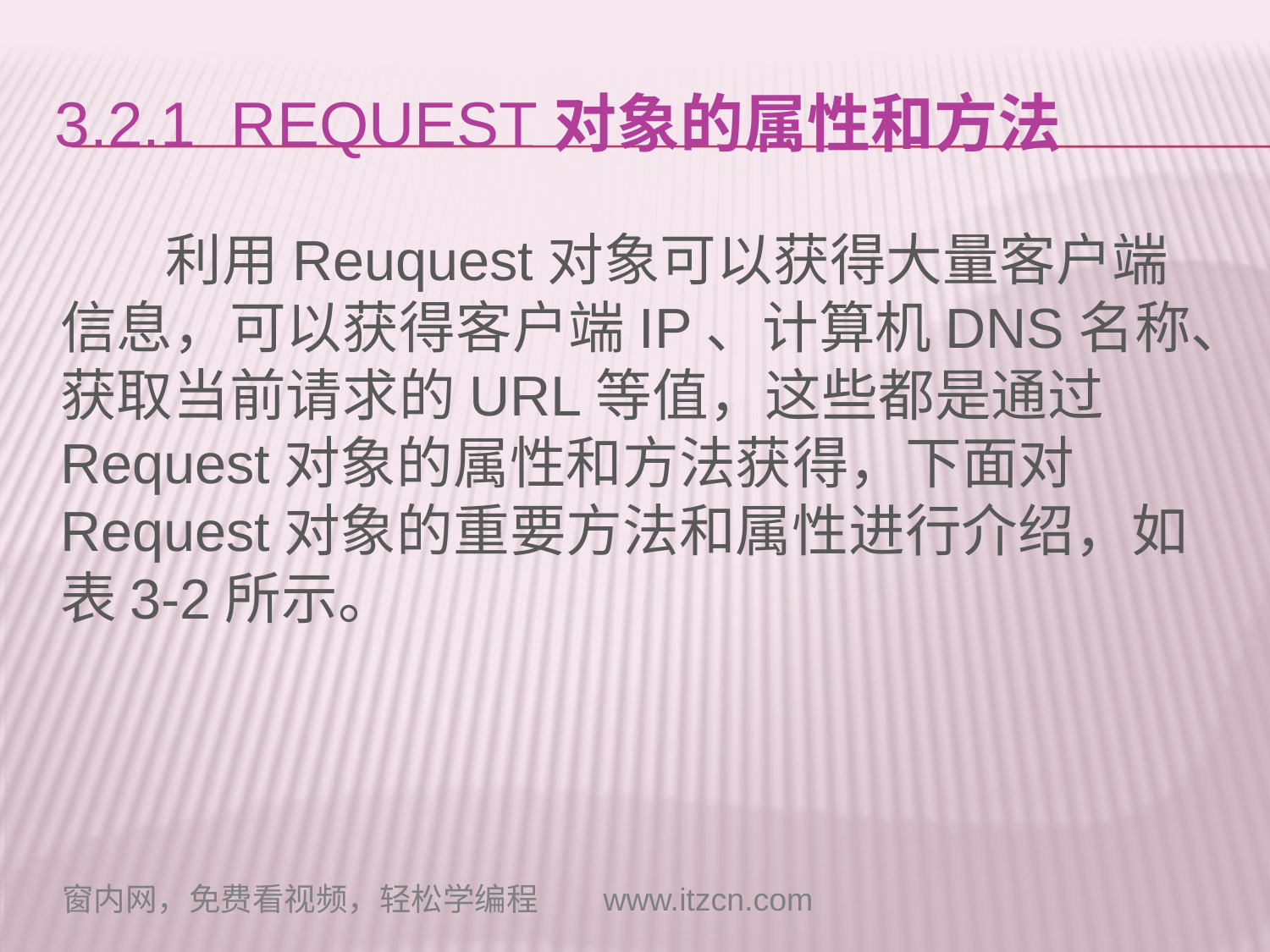

# 3.2.1  Request对象的属性和方法
           利用Reuquest对象可以获得大量客户端信息，可以获得客户端IP、计算机DNS名称、获取当前请求的URL等值，这些都是通过Request对象的属性和方法获得，下面对Request对象的重要方法和属性进行介绍，如表3-2所示。